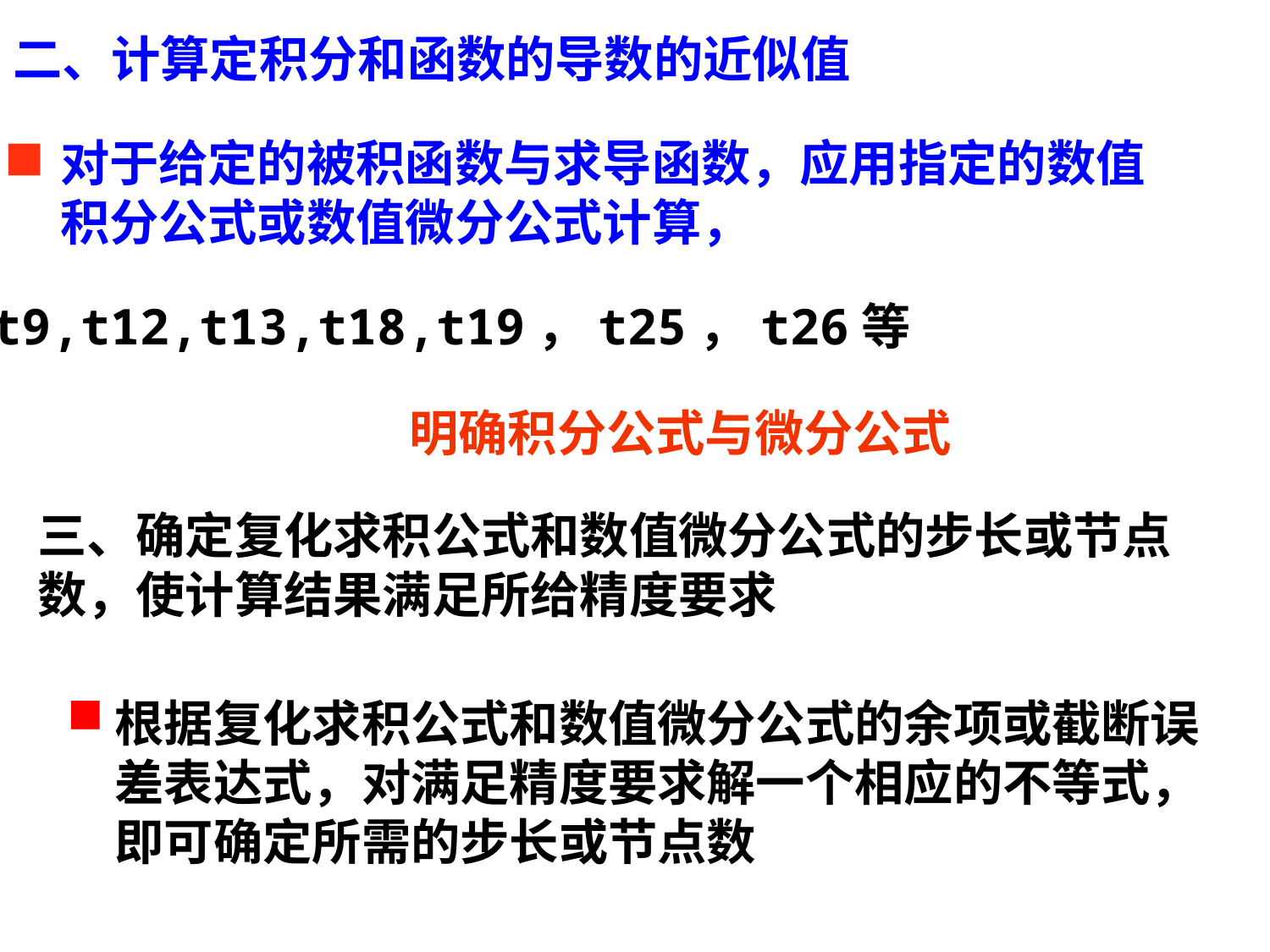

# 二、计算定积分和函数的导数的近似值
对于给定的被积函数与求导函数，应用指定的数值积分公式或数值微分公式计算，
t9,t12,t13,t18,t19，t25，t26等
明确积分公式与微分公式
三、确定复化求积公式和数值微分公式的步长或节点数，使计算结果满足所给精度要求
根据复化求积公式和数值微分公式的余项或截断误差表达式，对满足精度要求解一个相应的不等式，即可确定所需的步长或节点数